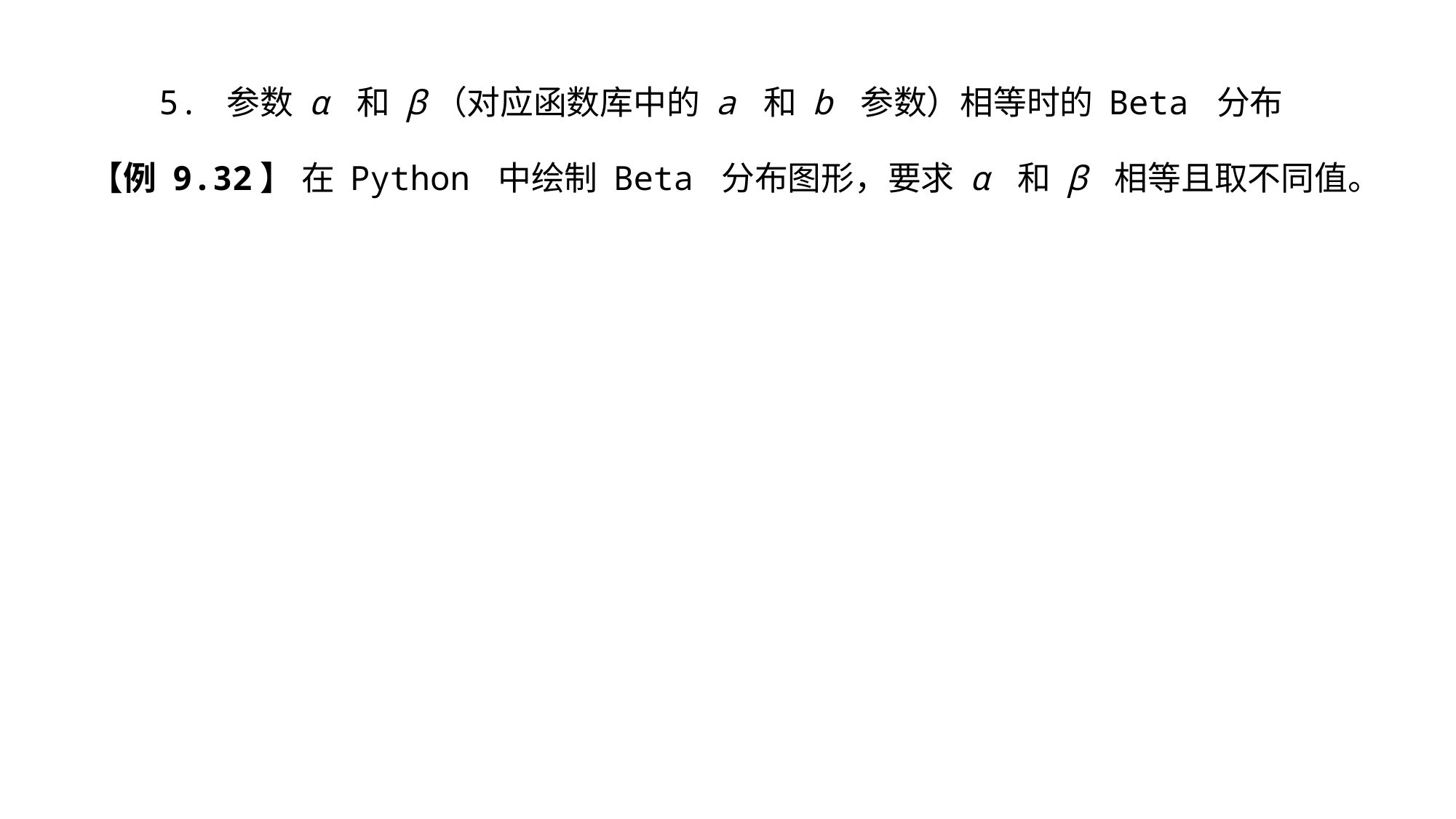

5. 参数 α 和 β（对应函数库中的 a 和 b 参数）相等时的 Beta 分布
【例 9.32】 在 Python 中绘制 Beta 分布图形，要求 α 和 β 相等且取不同值。